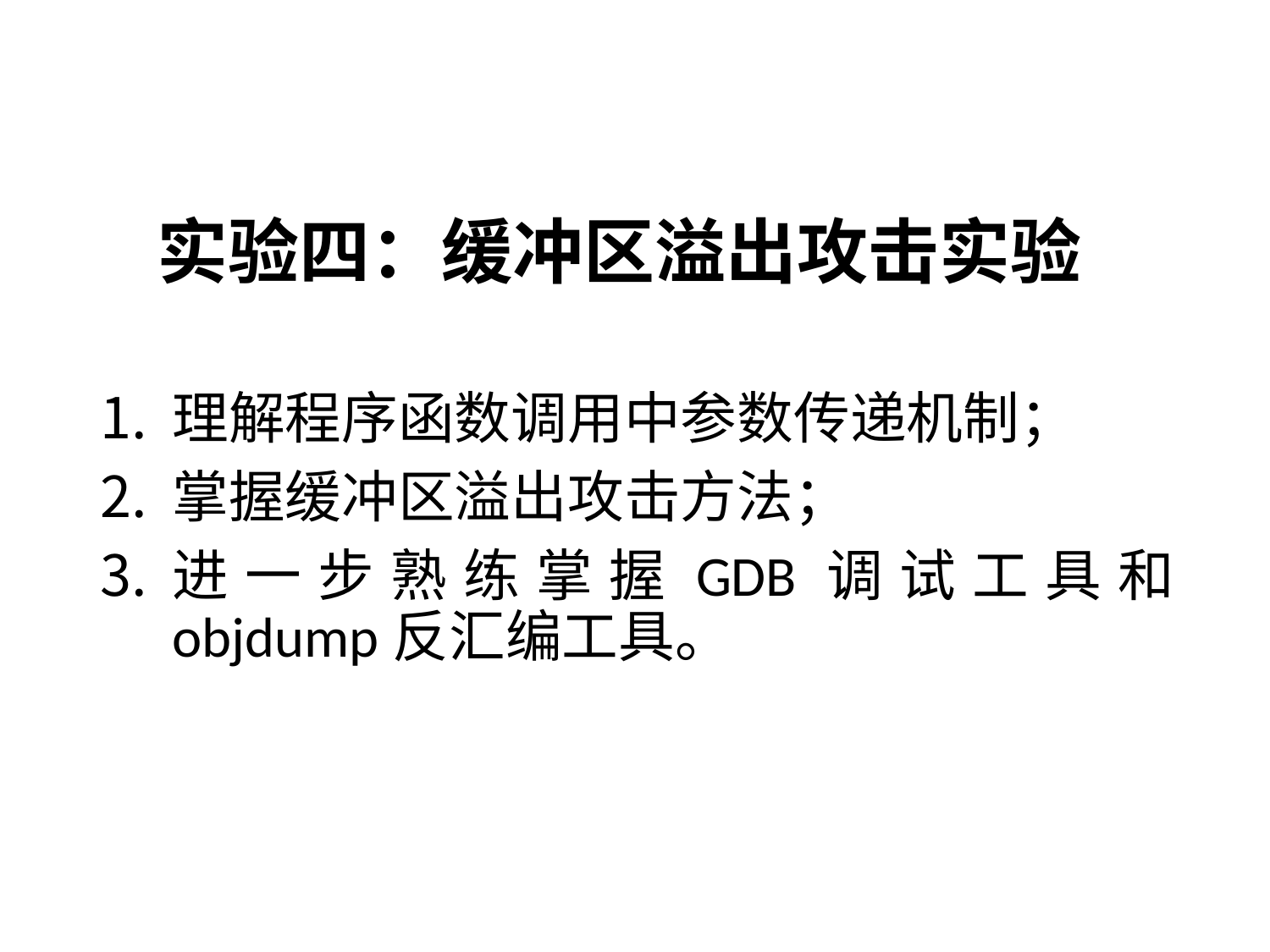

# 实验四：缓冲区溢出攻击实验
理解程序函数调用中参数传递机制；
掌握缓冲区溢出攻击方法；
进一步熟练掌握GDB调试工具和objdump反汇编工具。